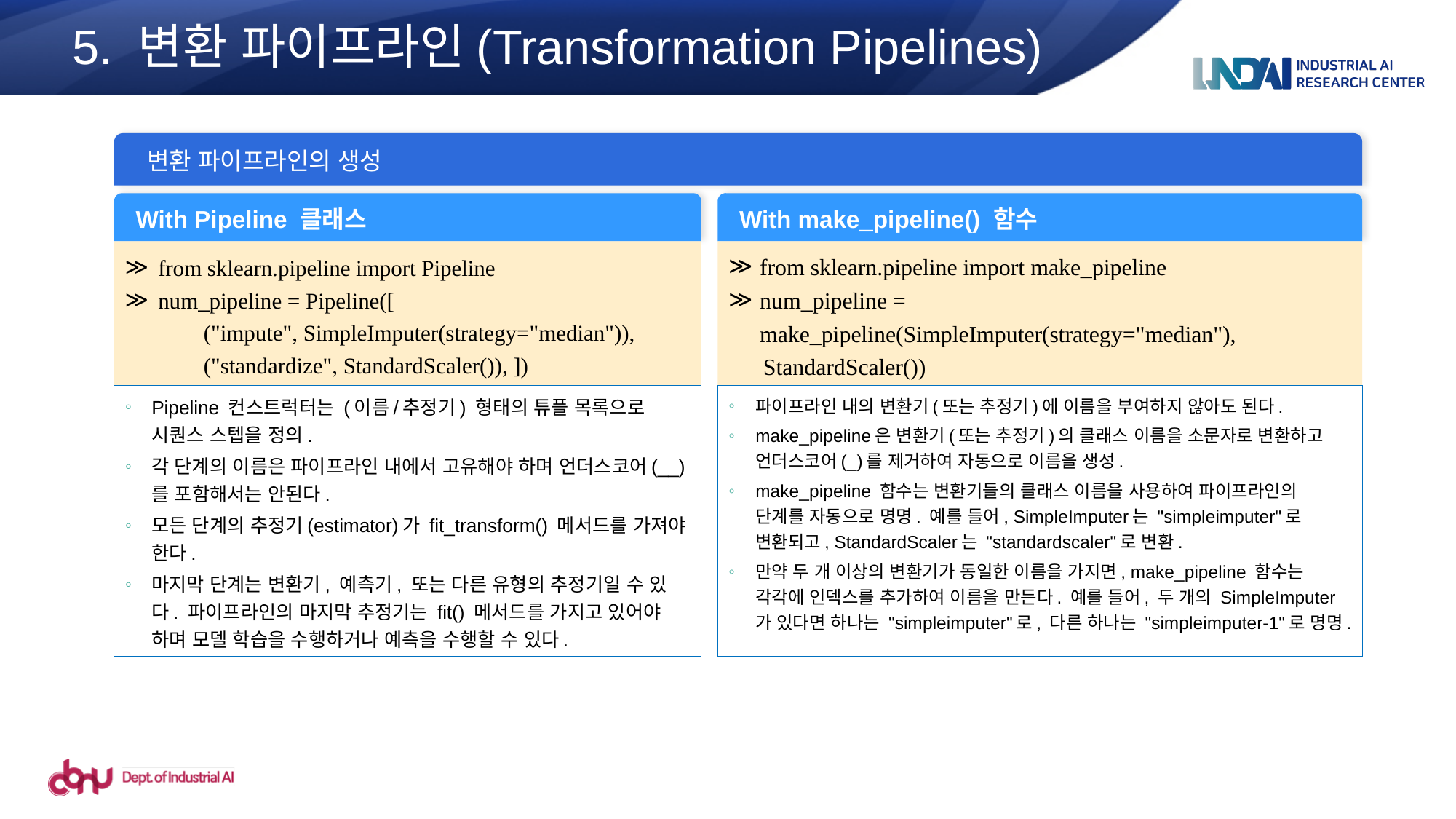

5. 변환 파이프라인(Transformation Pipelines)
 변환 파이프라인의 생성
With Pipeline 클래스
With make_pipeline() 함수
from sklearn.pipeline import Pipeline
num_pipeline = Pipeline([
              ("impute", SimpleImputer(strategy="median")),
              ("standardize", StandardScaler()), ])
from sklearn.pipeline import make_pipeline
num_pipeline = make_pipeline(SimpleImputer(strategy="median"),
      StandardScaler())
Pipeline 컨스트럭터는 (이름/추정기) 형태의 튜플 목록으로 시퀀스 스텝을 정의.
각 단계의 이름은 파이프라인 내에서 고유해야 하며 언더스코어(__)를 포함해서는 안된다.
모든 단계의 추정기(estimator)가 fit_transform() 메서드를 가져야 한다.
마지막 단계는 변환기, 예측기, 또는 다른 유형의 추정기일 수 있다. 파이프라인의 마지막 추정기는 fit() 메서드를 가지고 있어야 하며 모델 학습을 수행하거나 예측을 수행할 수 있다.
파이프라인 내의 변환기(또는 추정기)에 이름을 부여하지 않아도 된다.
make_pipeline은 변환기(또는 추정기)의 클래스 이름을 소문자로 변환하고 언더스코어(_)를 제거하여 자동으로 이름을 생성.
make_pipeline 함수는 변환기들의 클래스 이름을 사용하여 파이프라인의 단계를 자동으로 명명. 예를 들어, SimpleImputer는 "simpleimputer"로 변환되고, StandardScaler는 "standardscaler"로 변환.
만약 두 개 이상의 변환기가 동일한 이름을 가지면, make_pipeline 함수는 각각에 인덱스를 추가하여 이름을 만든다. 예를 들어, 두 개의 SimpleImputer가 있다면 하나는 "simpleimputer"로, 다른 하나는 "simpleimputer-1"로 명명.